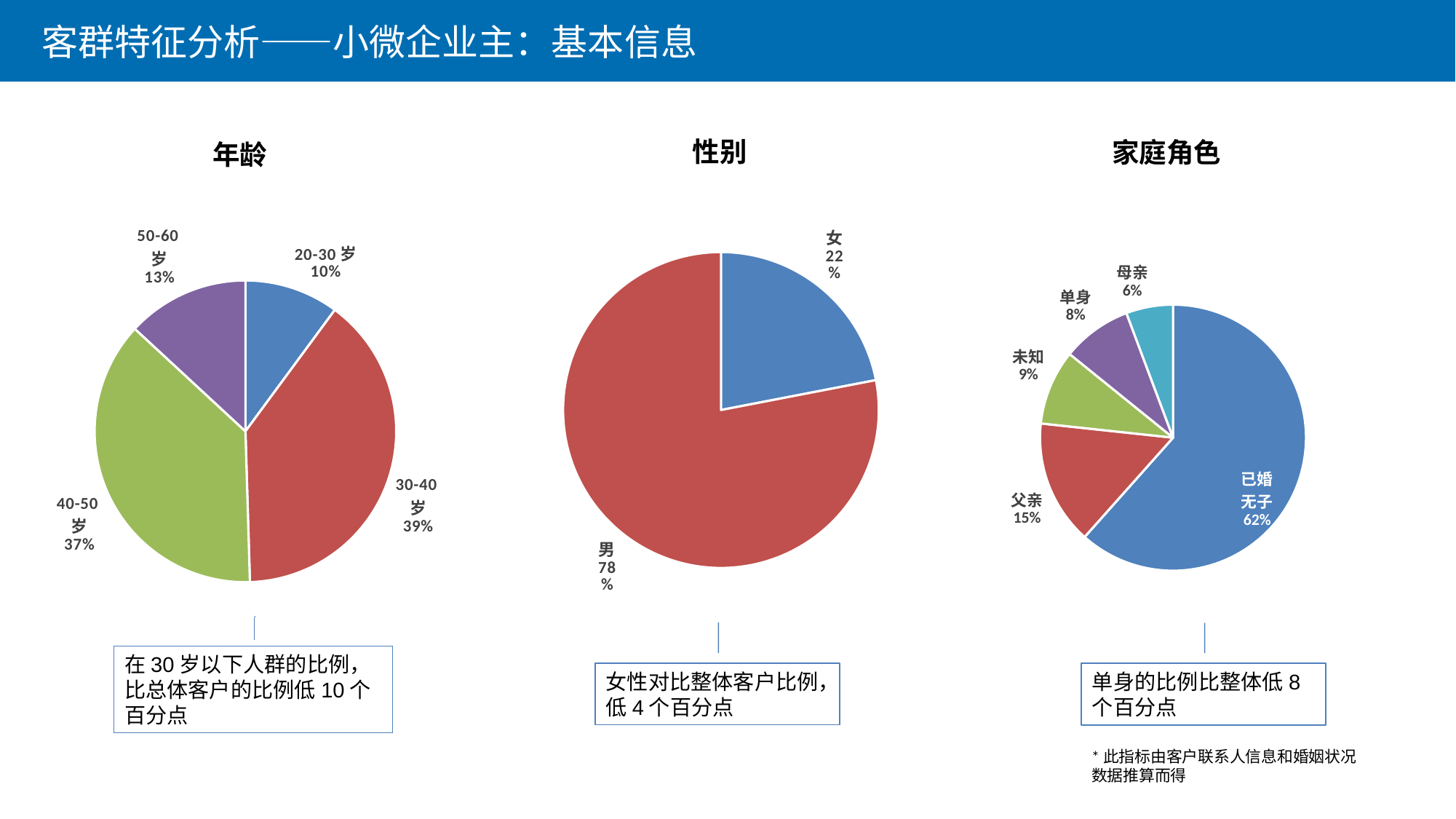

客群特征分析——小微企业主：基本信息
性别
家庭角色
年龄

### Chart

| Category | 客户数 |
|---|---|
| 已婚无子 | 14439.0 |
| 父亲 | 3546.0 |
| 未知 | 2138.0 |
| 单身 | 1988.0 |
| 母亲 | 1337.0 |

### Chart

| Category | 客户数 |
|---|---|
| 女 | 5138.0 |
| 男 | 18252.0 |

### Chart

| Category | 客户数 |
|---|---|
| 20-30岁 | 2369.0 |
| 30-40岁 | 9239.0 |
| 40-50岁 | 8759.0 |
| 50-60岁 | 3073.0 |
在30岁以下人群的比例，比总体客户的比例低10个百分点
女性对比整体客户比例，低4个百分点
单身的比例比整体低8个百分点
*此指标由客户联系人信息和婚姻状况数据推算而得